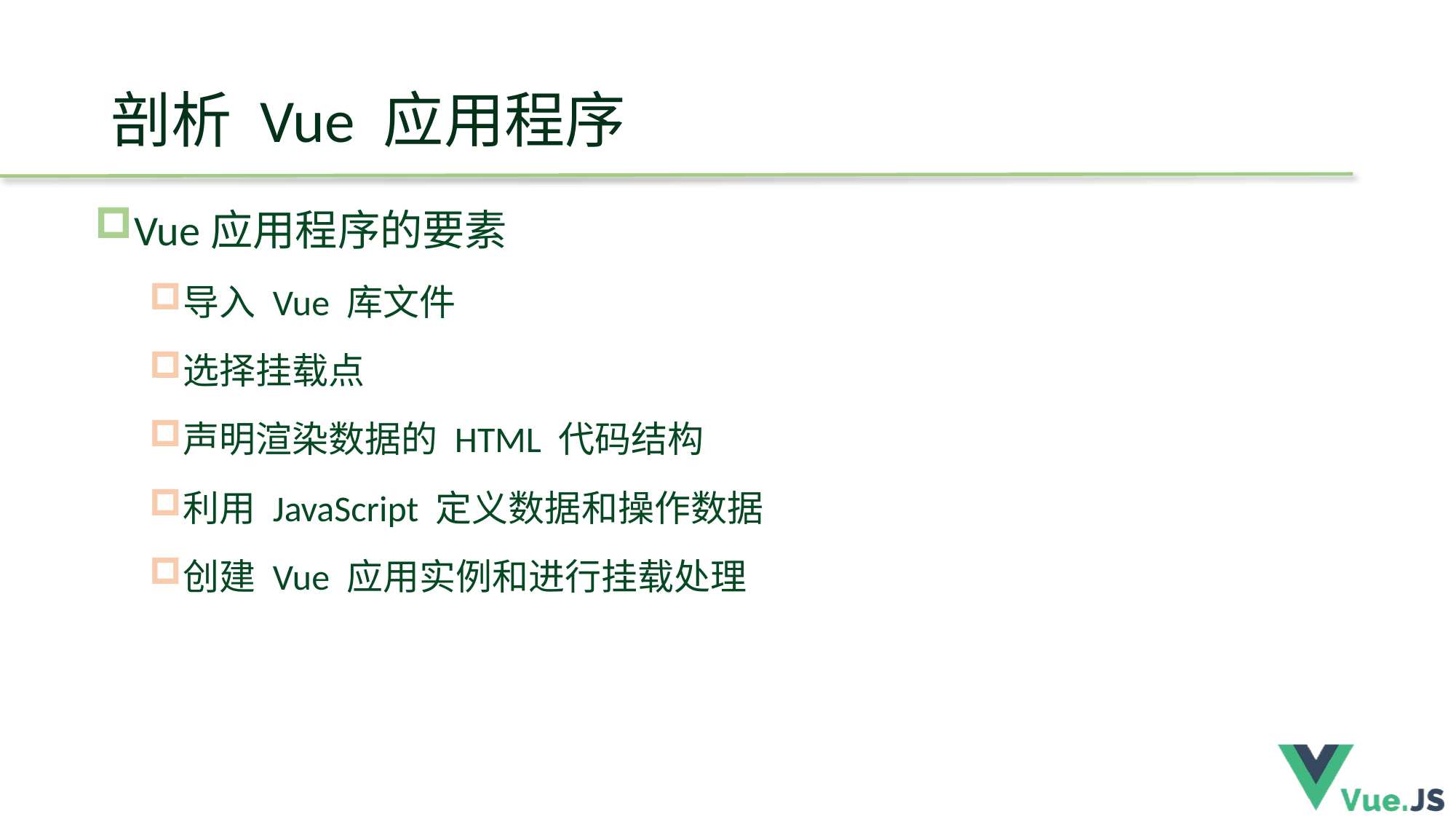

# 剖析 Vue 应用程序
Vue应用程序的要素
导入 Vue 库文件
选择挂载点
声明渲染数据的 HTML 代码结构
利用 JavaScript 定义数据和操作数据
创建 Vue 应用实例和进行挂载处理